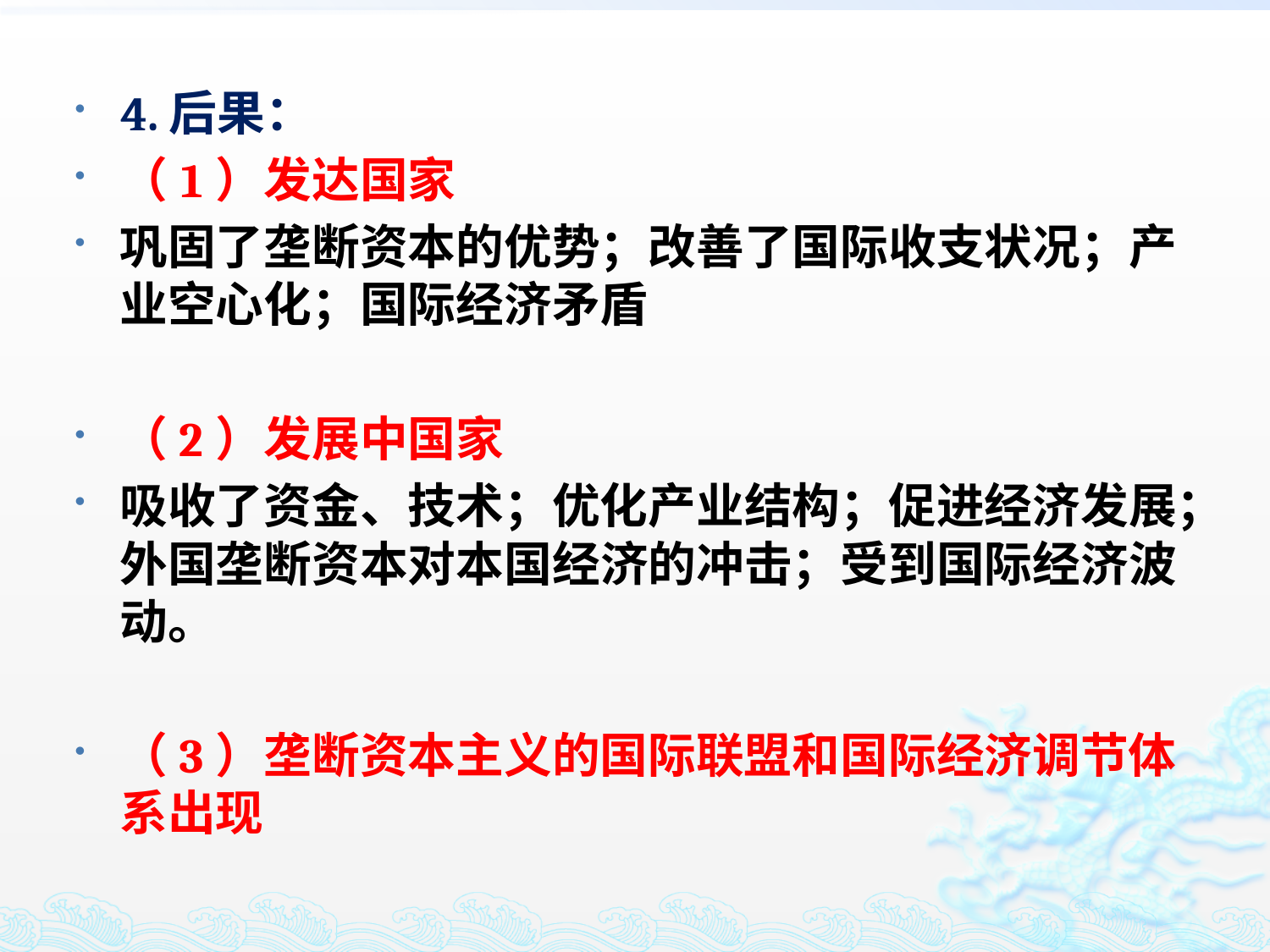

4.后果：
（1）发达国家
巩固了垄断资本的优势；改善了国际收支状况；产业空心化；国际经济矛盾

（2）发展中国家
吸收了资金、技术；优化产业结构；促进经济发展；外国垄断资本对本国经济的冲击；受到国际经济波动。

（3）垄断资本主义的国际联盟和国际经济调节体系出现